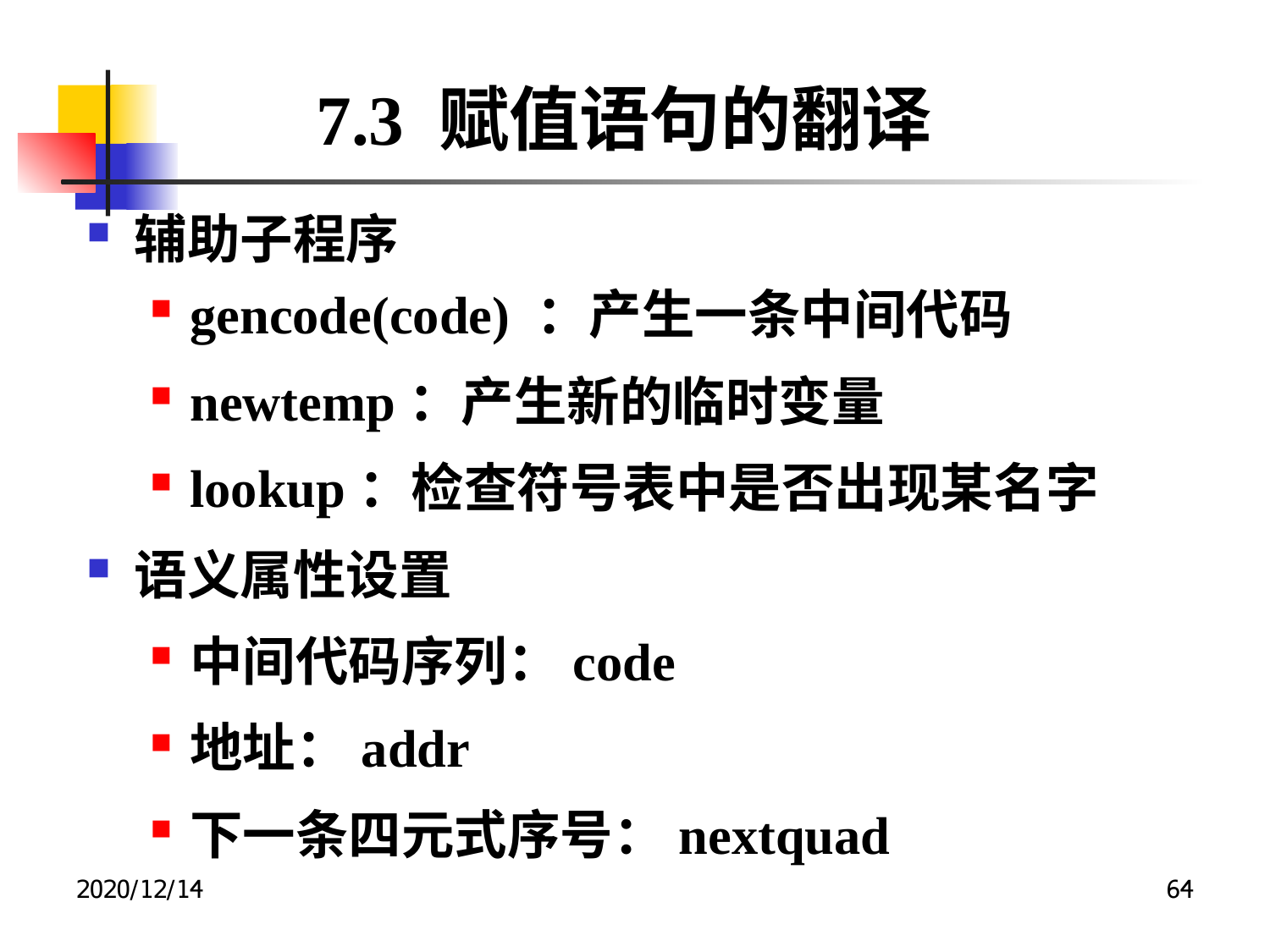

7.3 赋值语句的翻译
辅助子程序
gencode(code) ：产生一条中间代码
newtemp：产生新的临时变量
lookup：检查符号表中是否出现某名字
语义属性设置
中间代码序列：code
地址：addr
下一条四元式序号：nextquad
2020/12/14
64